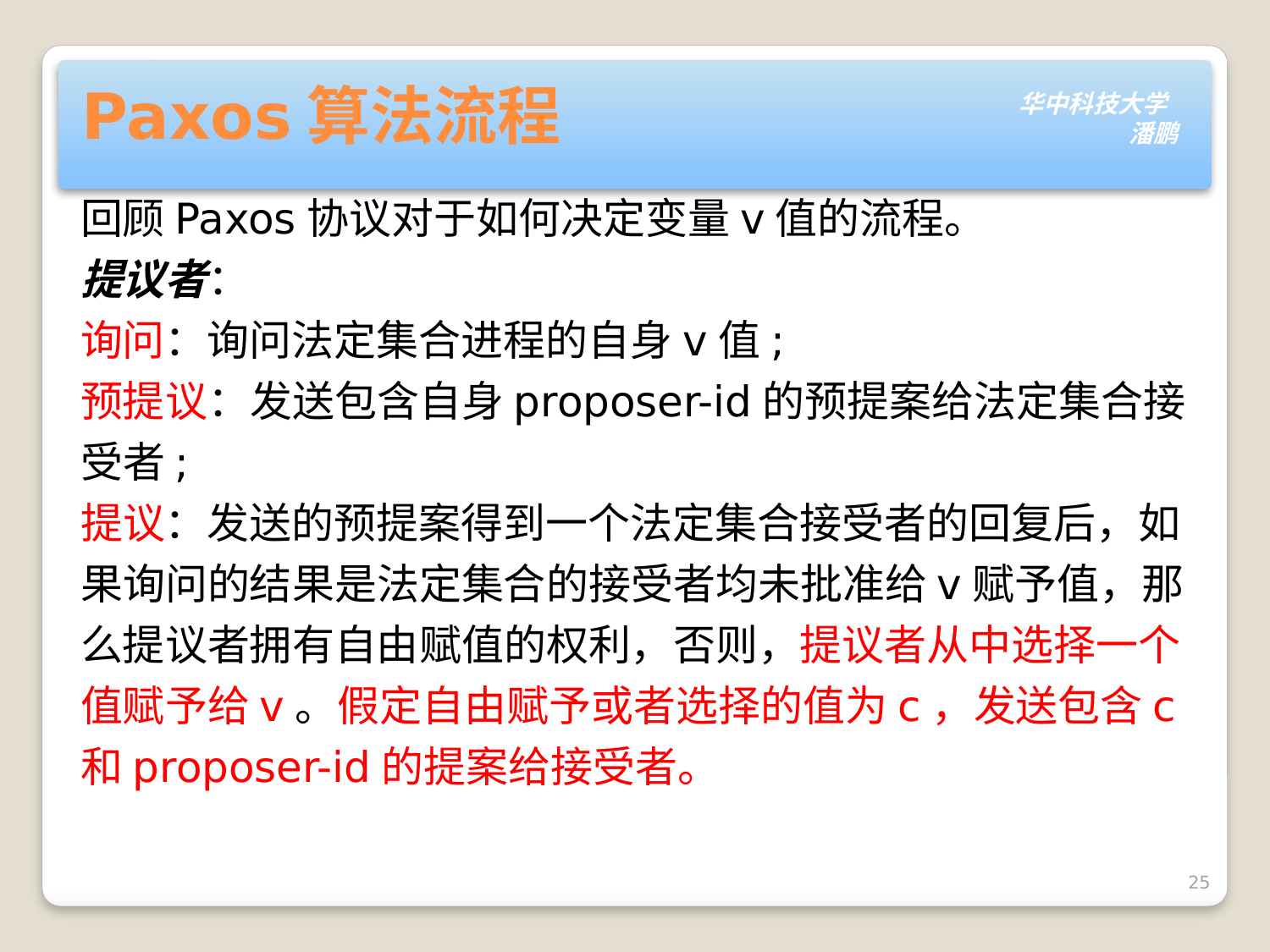

# Paxos算法流程
回顾Paxos协议对于如何决定变量v值的流程。
提议者：
询问：询问法定集合进程的自身v值;
预提议：发送包含自身proposer-id的预提案给法定集合接受者;
提议：发送的预提案得到一个法定集合接受者的回复后，如果询问的结果是法定集合的接受者均未批准给v赋予值，那么提议者拥有自由赋值的权利，否则，提议者从中选择一个值赋予给v。假定自由赋予或者选择的值为c，发送包含c和proposer-id的提案给接受者。
25